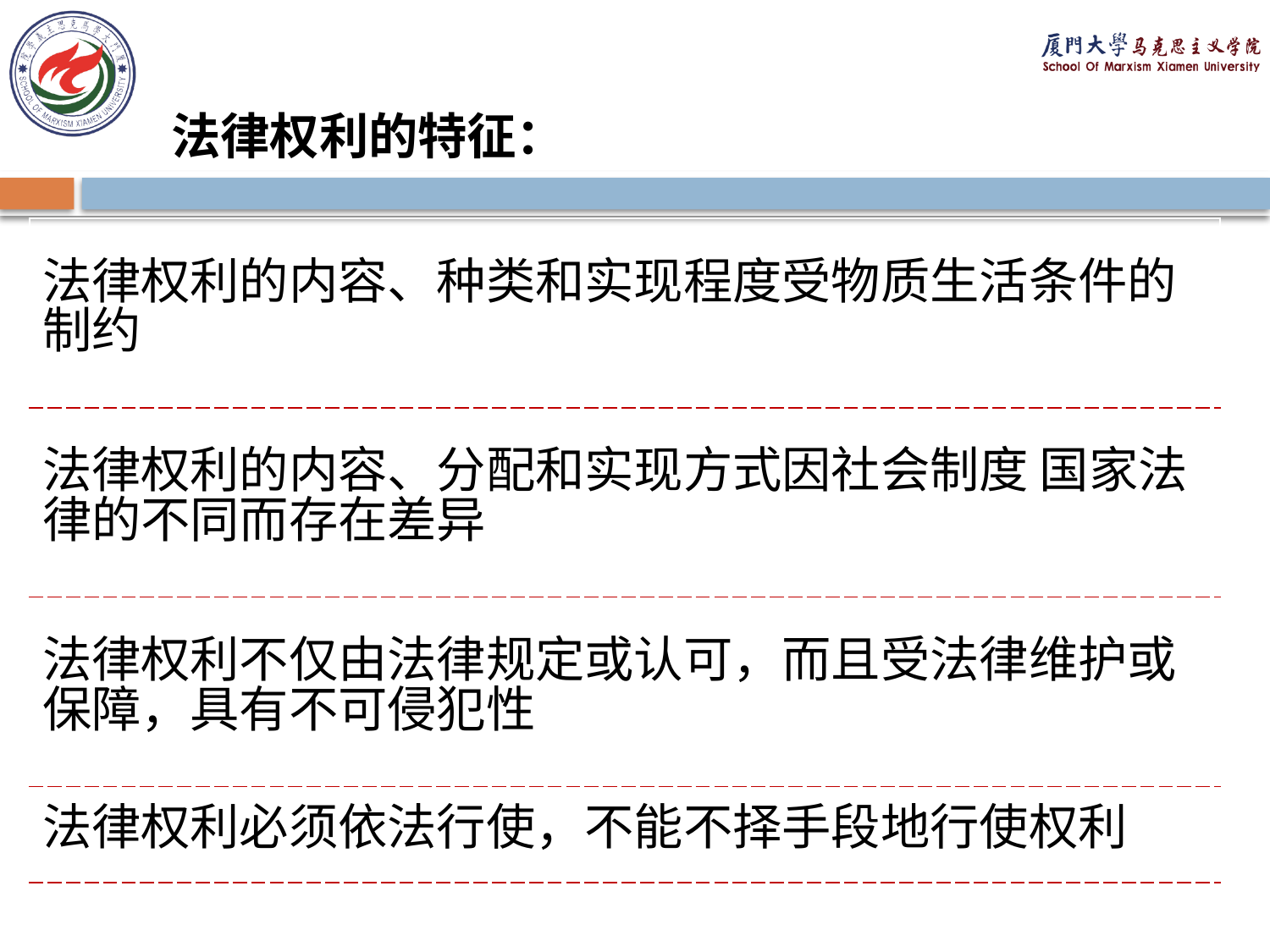

法律权利的特征：
| 法律权利的内容、种类和实现程度受物质生活条件的制约 |
| --- |
| 法律权利的内容、分配和实现方式因社会制度 国家法律的不同而存在差异 |
| 法律权利不仅由法律规定或认可，而且受法律维护或保障，具有不可侵犯性 |
| 法律权利必须依法行使，不能不择手段地行使权利 |